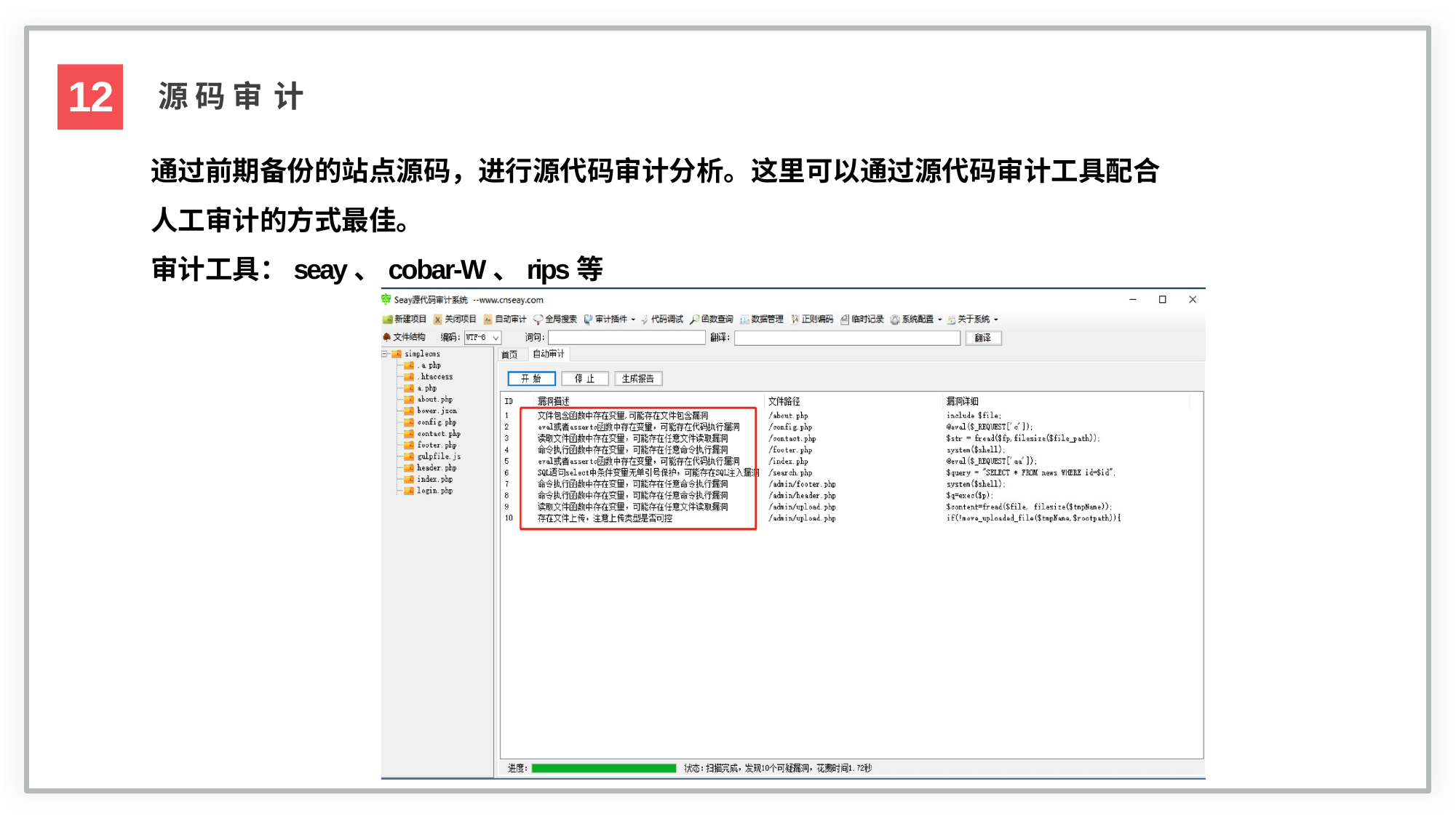

12
源 码 审 计
通过前期备份的站点源码，进行源代码审计分析。这里可以通过源代码审计工具配合 人工审计的方式最佳。
审计工具：seay、cobar-W、rips等